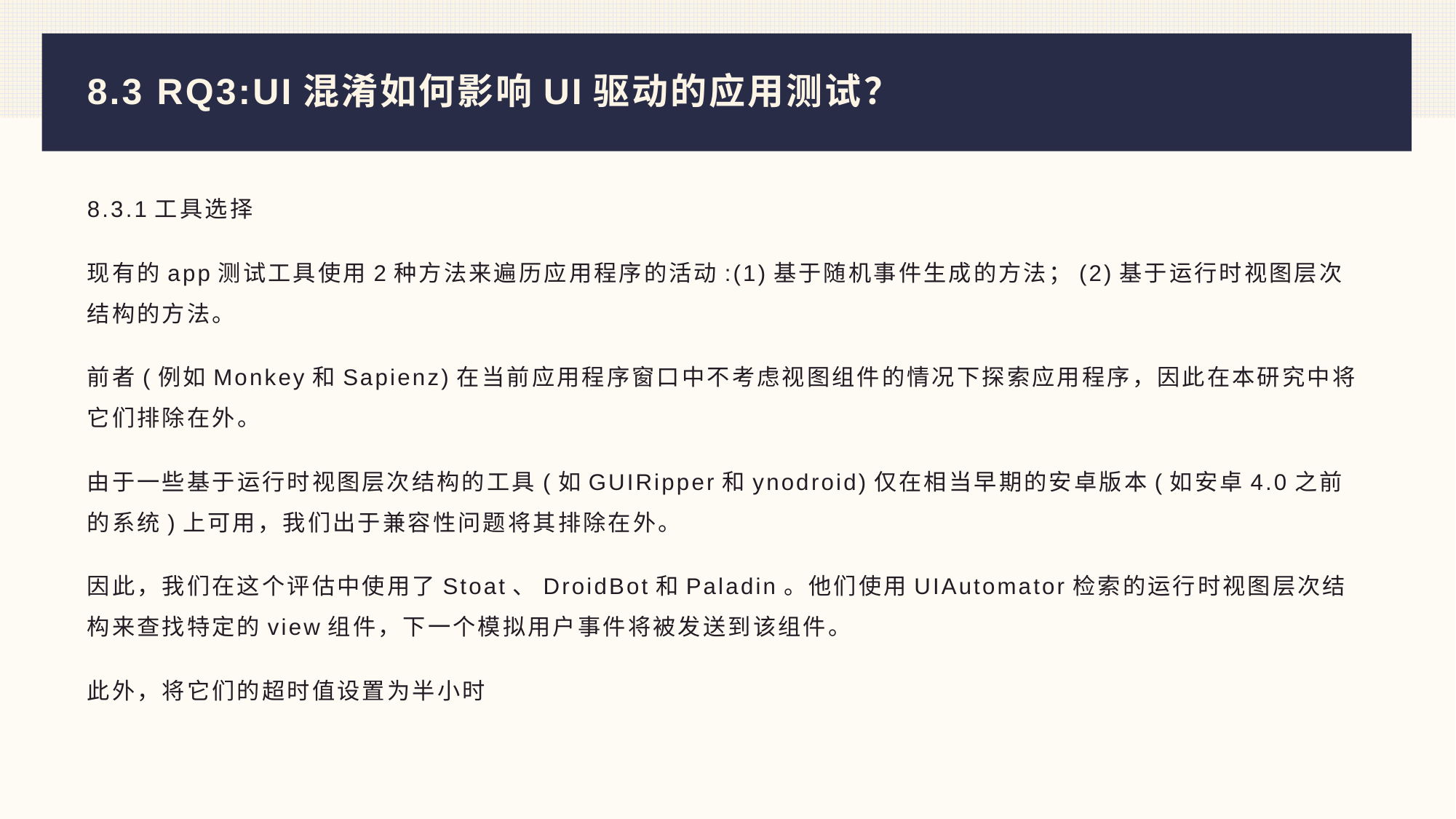

# 8.3 RQ3:UI混淆如何影响UI驱动的应用测试？
8.3.1工具选择
现有的app测试工具使用2种方法来遍历应用程序的活动:(1)基于随机事件生成的方法；(2)基于运行时视图层次结构的方法。
前者(例如Monkey和Sapienz)在当前应用程序窗口中不考虑视图组件的情况下探索应用程序，因此在本研究中将它们排除在外。
由于一些基于运行时视图层次结构的工具(如GUIRipper和ynodroid)仅在相当早期的安卓版本(如安卓4.0之前的系统)上可用，我们出于兼容性问题将其排除在外。
因此，我们在这个评估中使用了Stoat、DroidBot和Paladin。他们使用UIAutomator检索的运行时视图层次结构来查找特定的view组件，下一个模拟用户事件将被发送到该组件。
此外，将它们的超时值设置为半小时